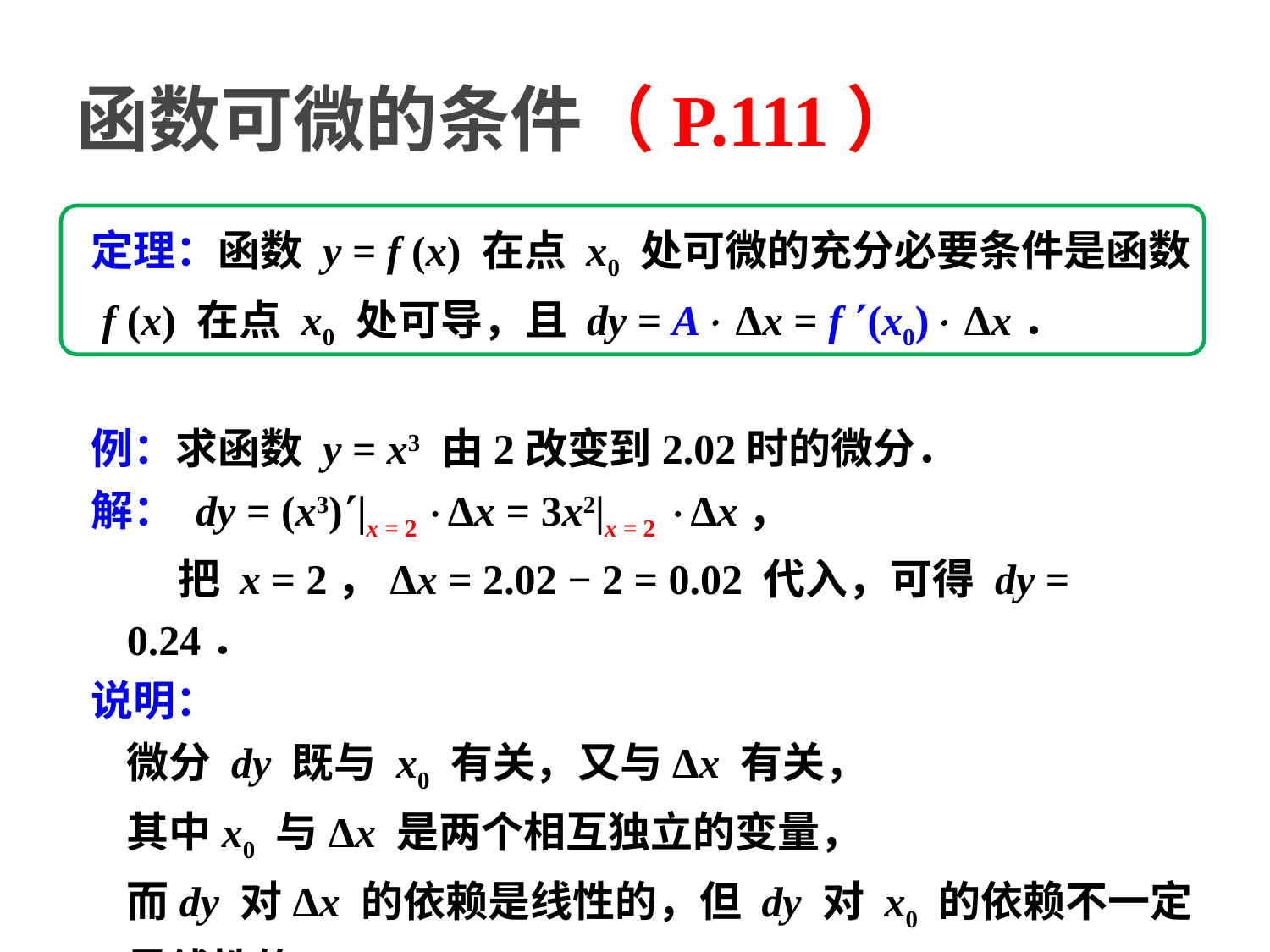

函数可微的条件（P.111）

定理：函数 y = f (x) 在点 x0 处可微的充分必要条件是函数
 f (x) 在点 x0 处可导，且 dy = A⋅ Δx = f ′(x0)⋅ Δx．

例：求函数 y = x3 由2改变到2.02时的微分．
解： dy = (x3)′|x = 2 ⋅Δx = 3x2|x = 2 ⋅Δx，
        把 x = 2，Δx = 2.02 − 2 = 0.02 代入，可得 dy = 0.24．
说明：
	微分 dy 既与 x0 有关，又与Δx 有关，
	其中x0 与Δx 是两个相互独立的变量，
	而dy 对Δx 的依赖是线性的，但 dy 对 x0 的依赖不一定是线性的．